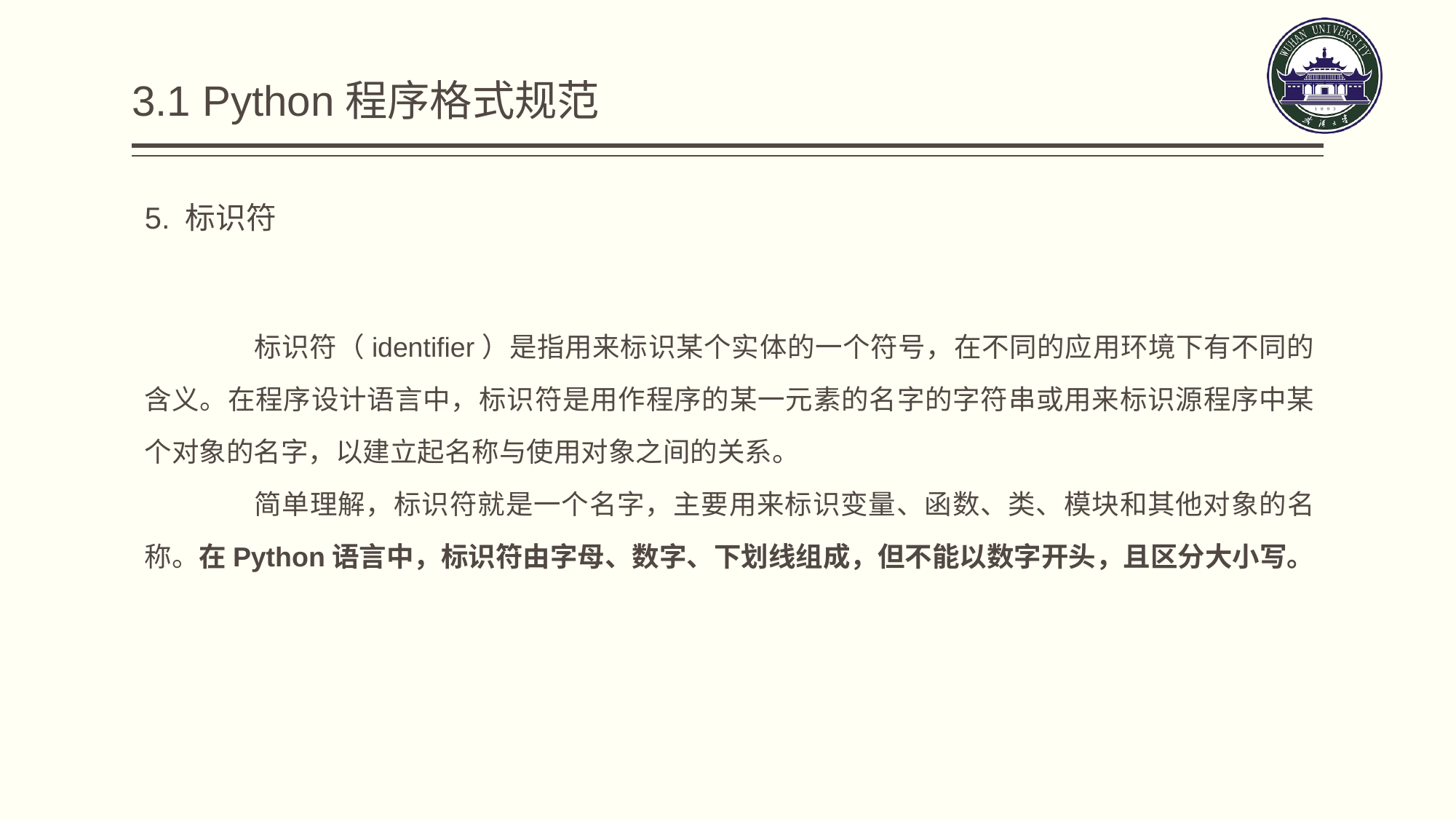

3.1 Python程序格式规范
5. 标识符
	标识符（identifier）是指用来标识某个实体的一个符号，在不同的应用环境下有不同的含义。在程序设计语言中，标识符是用作程序的某一元素的名字的字符串或用来标识源程序中某个对象的名字，以建立起名称与使用对象之间的关系。
	简单理解，标识符就是一个名字，主要用来标识变量、函数、类、模块和其他对象的名称。在Python语言中，标识符由字母、数字、下划线组成，但不能以数字开头，且区分大小写。